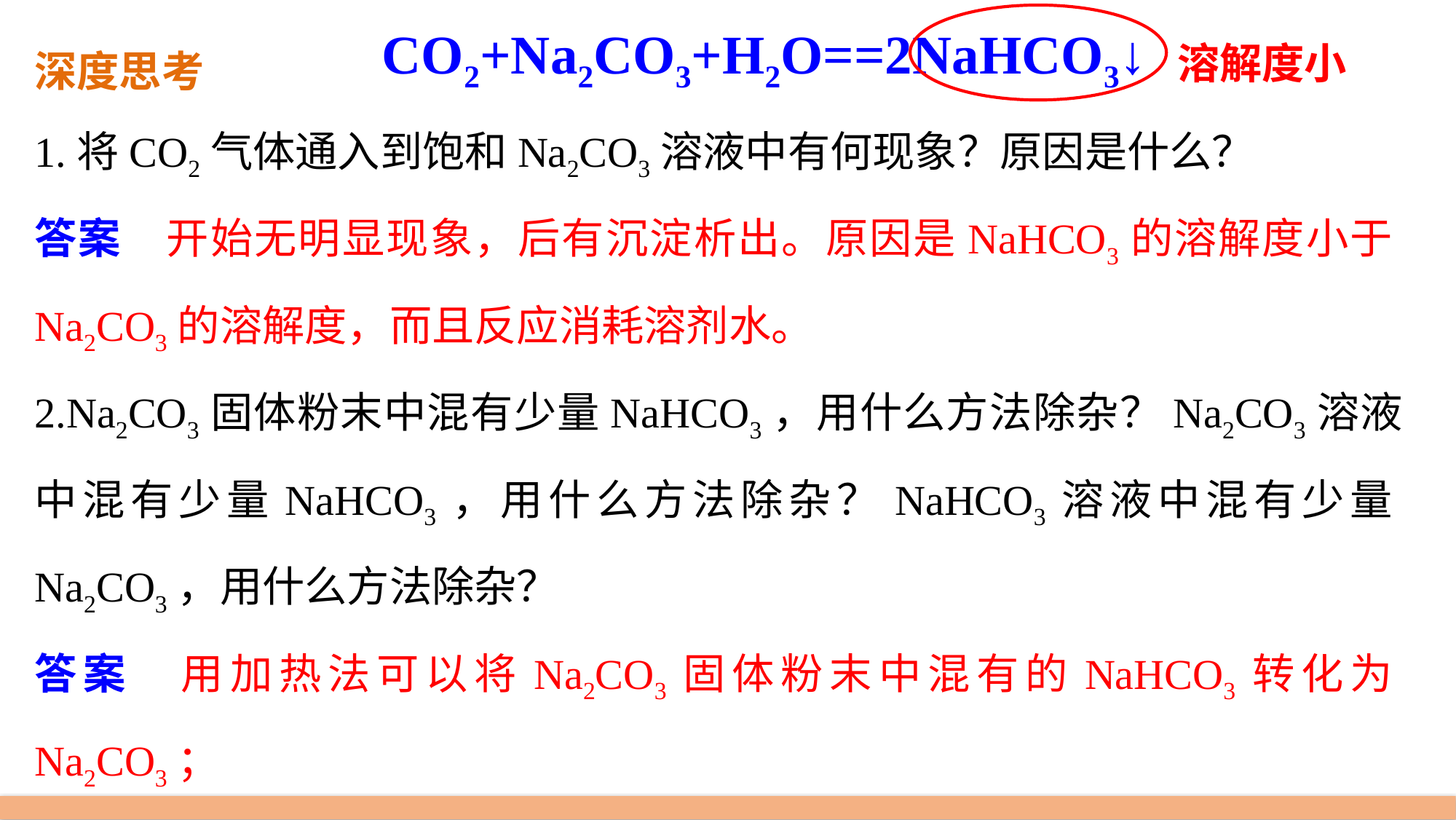

溶解度小
深度思考
1.将CO2气体通入到饱和Na2CO3溶液中有何现象？原因是什么？
答案　开始无明显现象，后有沉淀析出。原因是NaHCO3的溶解度小于Na2CO3的溶解度，而且反应消耗溶剂水。
2.Na2CO3固体粉末中混有少量NaHCO3，用什么方法除杂？Na2CO3溶液中混有少量NaHCO3，用什么方法除杂？NaHCO3溶液中混有少量Na2CO3，用什么方法除杂？
答案　用加热法可以将Na2CO3固体粉末中混有的NaHCO3转化为Na2CO3；
向混合液中滴加适量的NaOH溶液，可以将其中的NaHCO3转化为Na2CO3；
向混合液中通入过量的CO2气体，可以将Na2CO3转化为NaHCO3。
CO2+Na2CO3+H2O==2NaHCO3↓